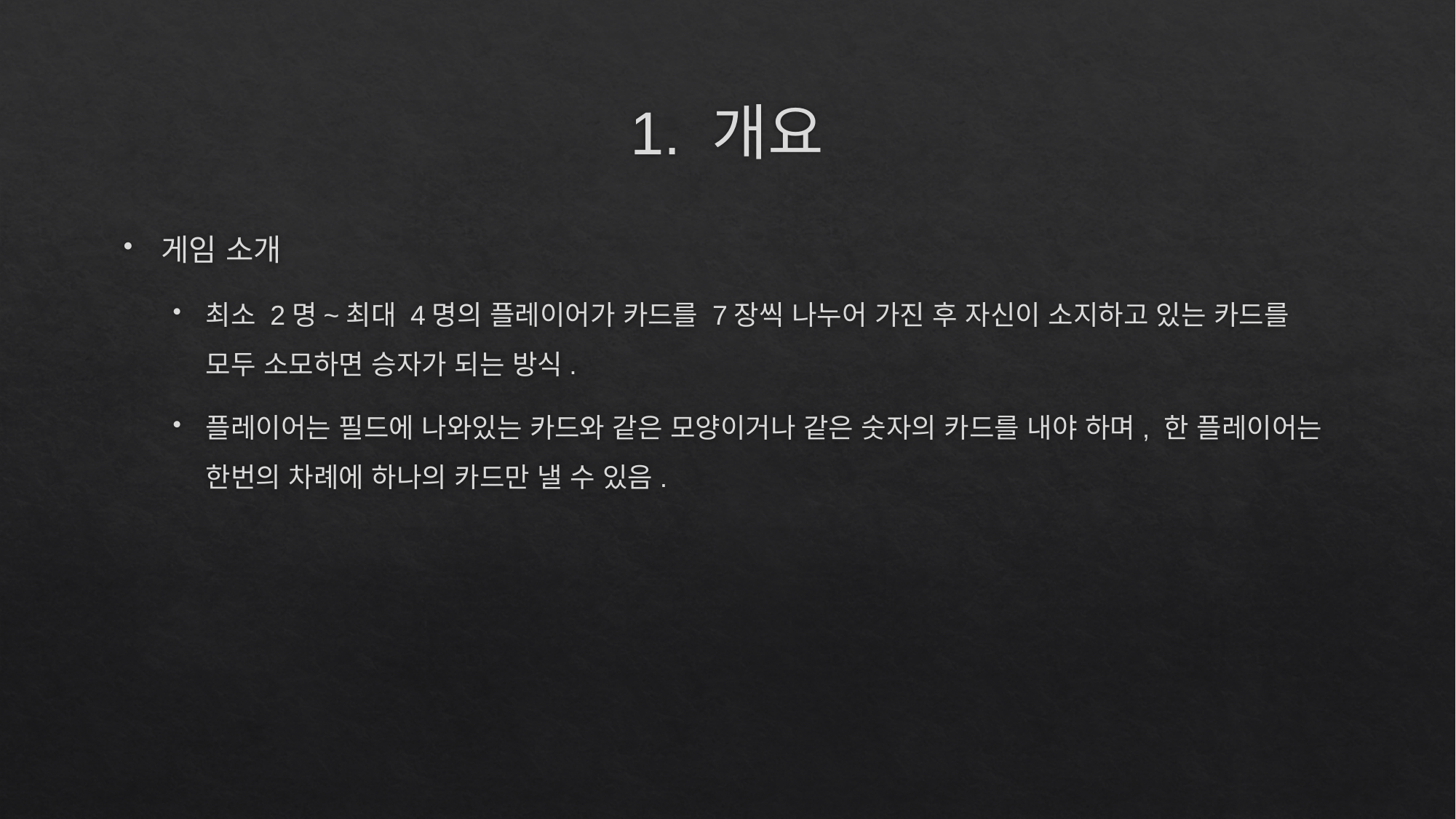

# 1. 개요
게임 소개
최소 2명~최대 4명의 플레이어가 카드를 7장씩 나누어 가진 후 자신이 소지하고 있는 카드를 모두 소모하면 승자가 되는 방식.
플레이어는 필드에 나와있는 카드와 같은 모양이거나 같은 숫자의 카드를 내야 하며, 한 플레이어는 한번의 차례에 하나의 카드만 낼 수 있음.